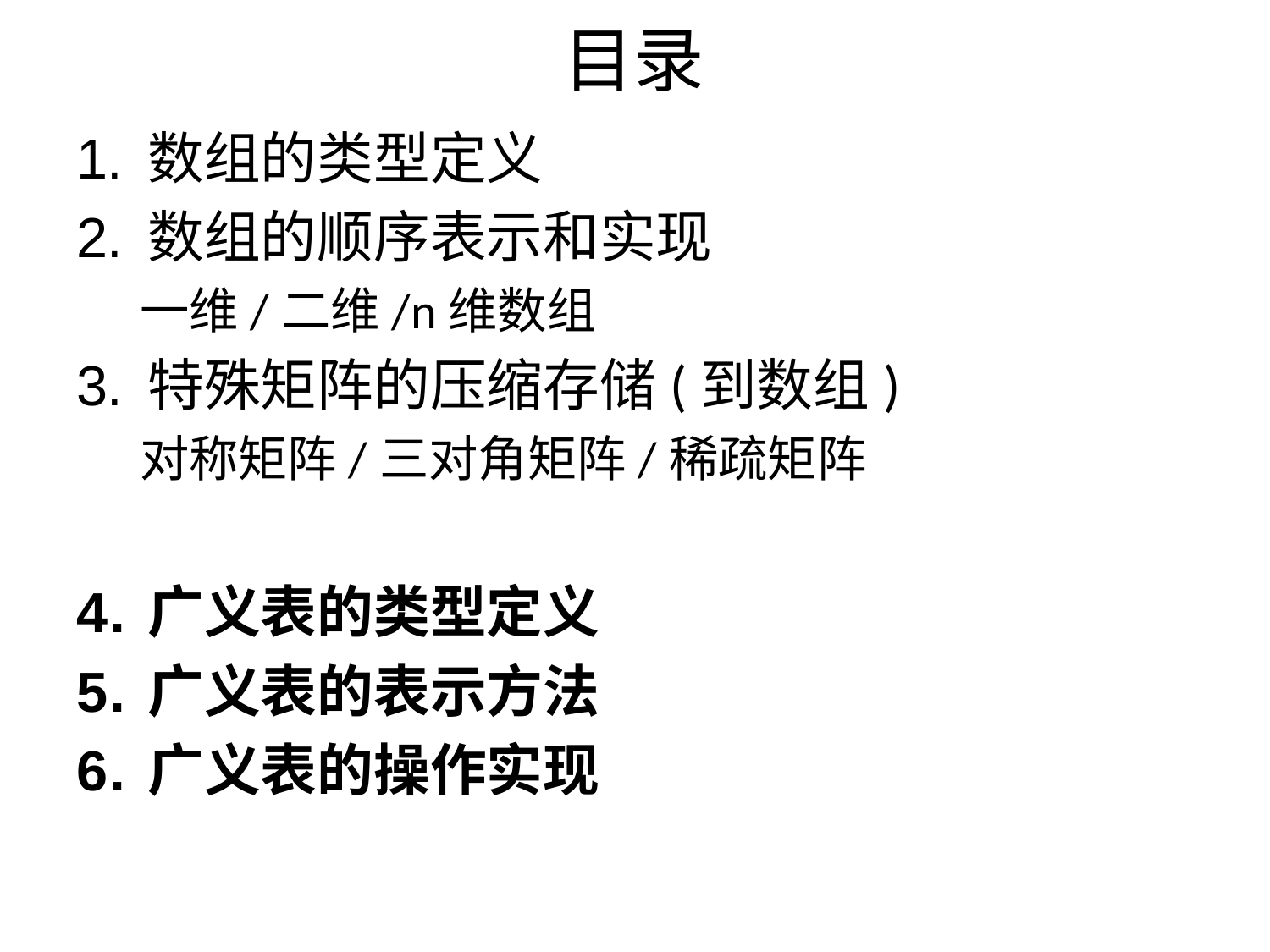

# 目录
数组的类型定义
数组的顺序表示和实现
一维/二维/n维数组
特殊矩阵的压缩存储(到数组)
对称矩阵/三对角矩阵/稀疏矩阵

广义表的类型定义
广义表的表示方法
广义表的操作实现